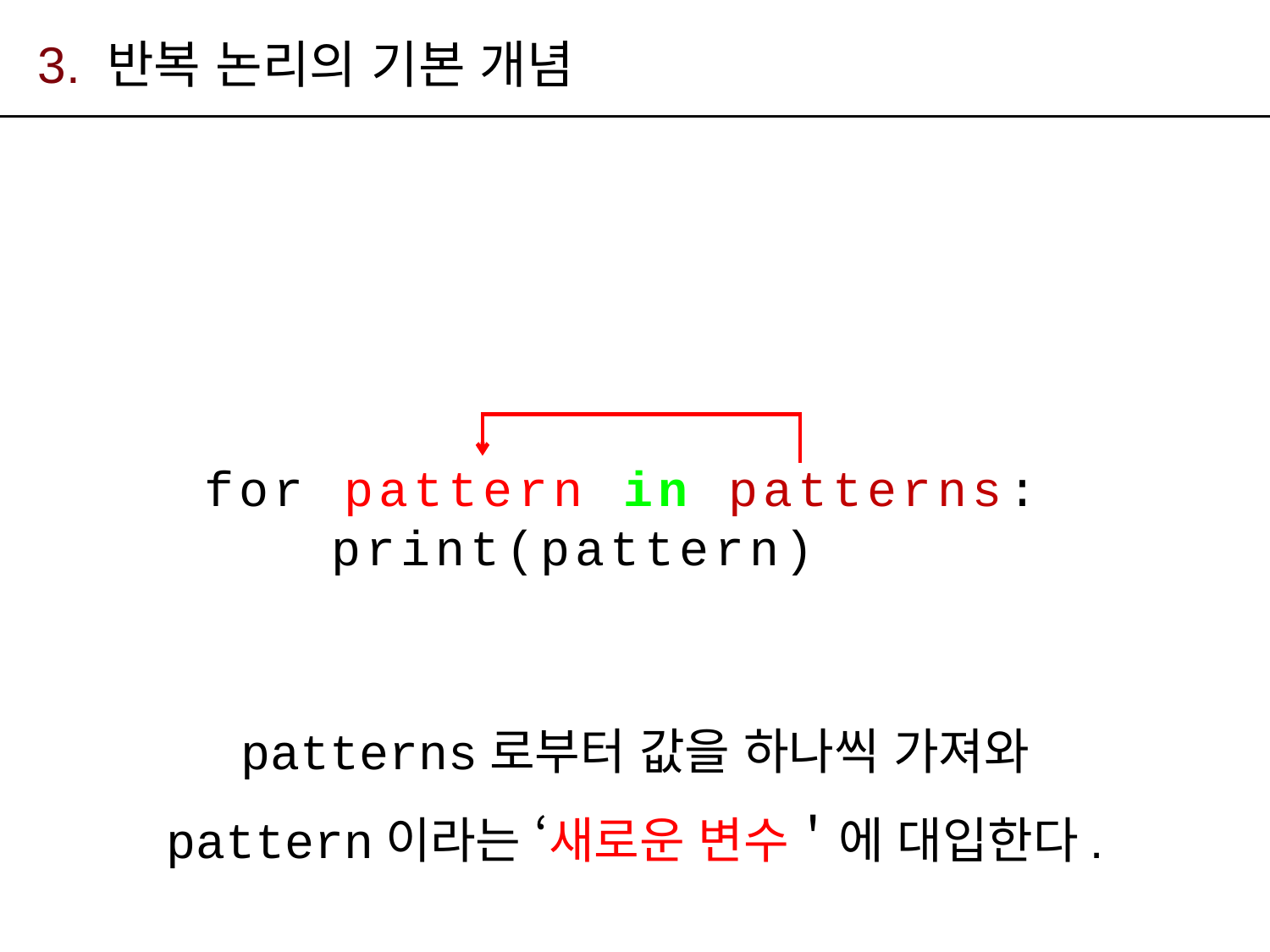

# 3. 반복 논리의 기본 개념

for pattern in patterns:
	print(pattern)
patterns로부터 값을 하나씩 가져와 pattern이라는 ‘새로운 변수＇에 대입한다.